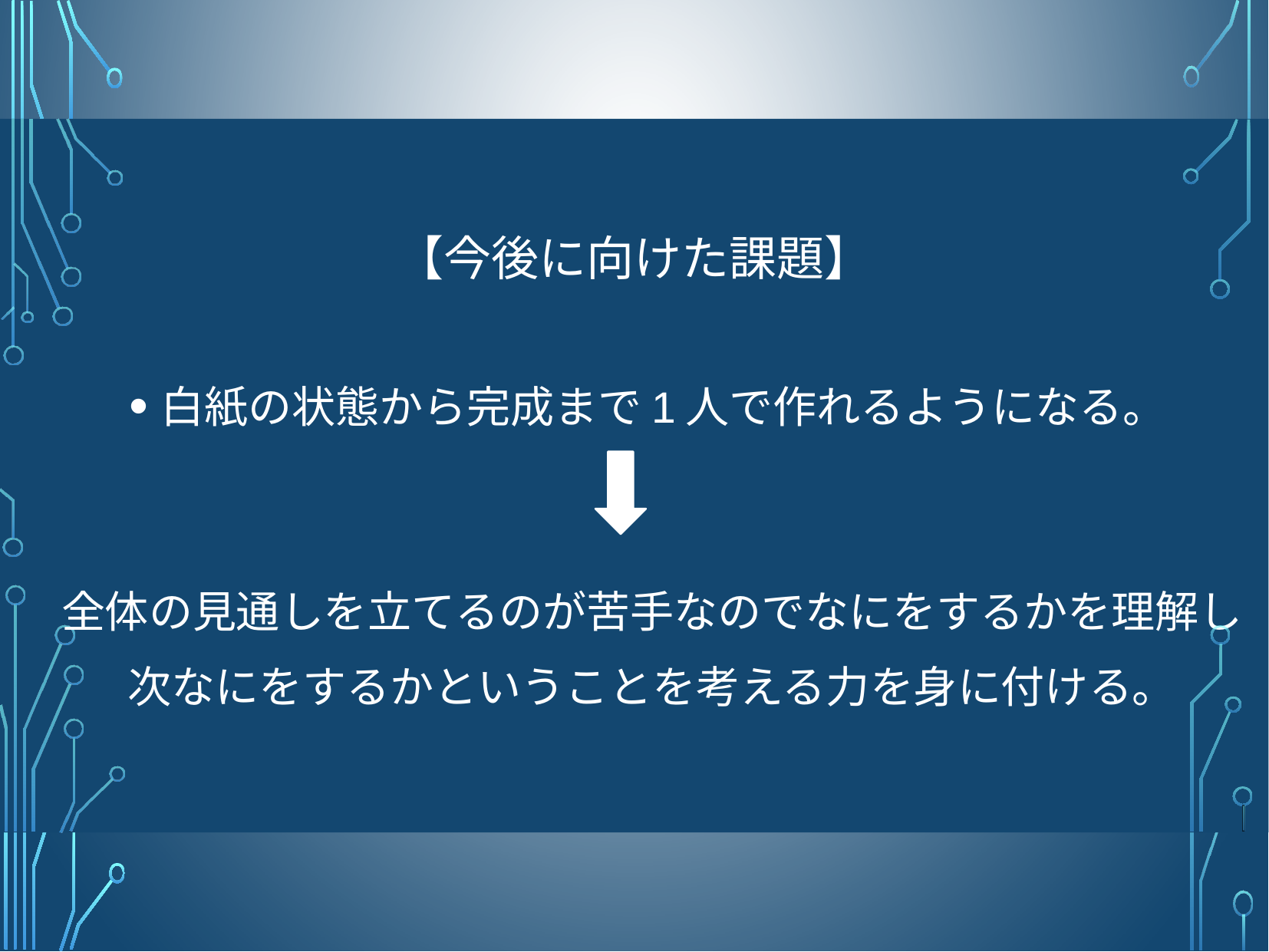

# 【今後に向けた課題】
白紙の状態から完成まで1人で作れるようになる。

全体の見通しを立てるのが苦手なのでなにをするかを理解し
次なにをするかということを考える力を身に付ける。